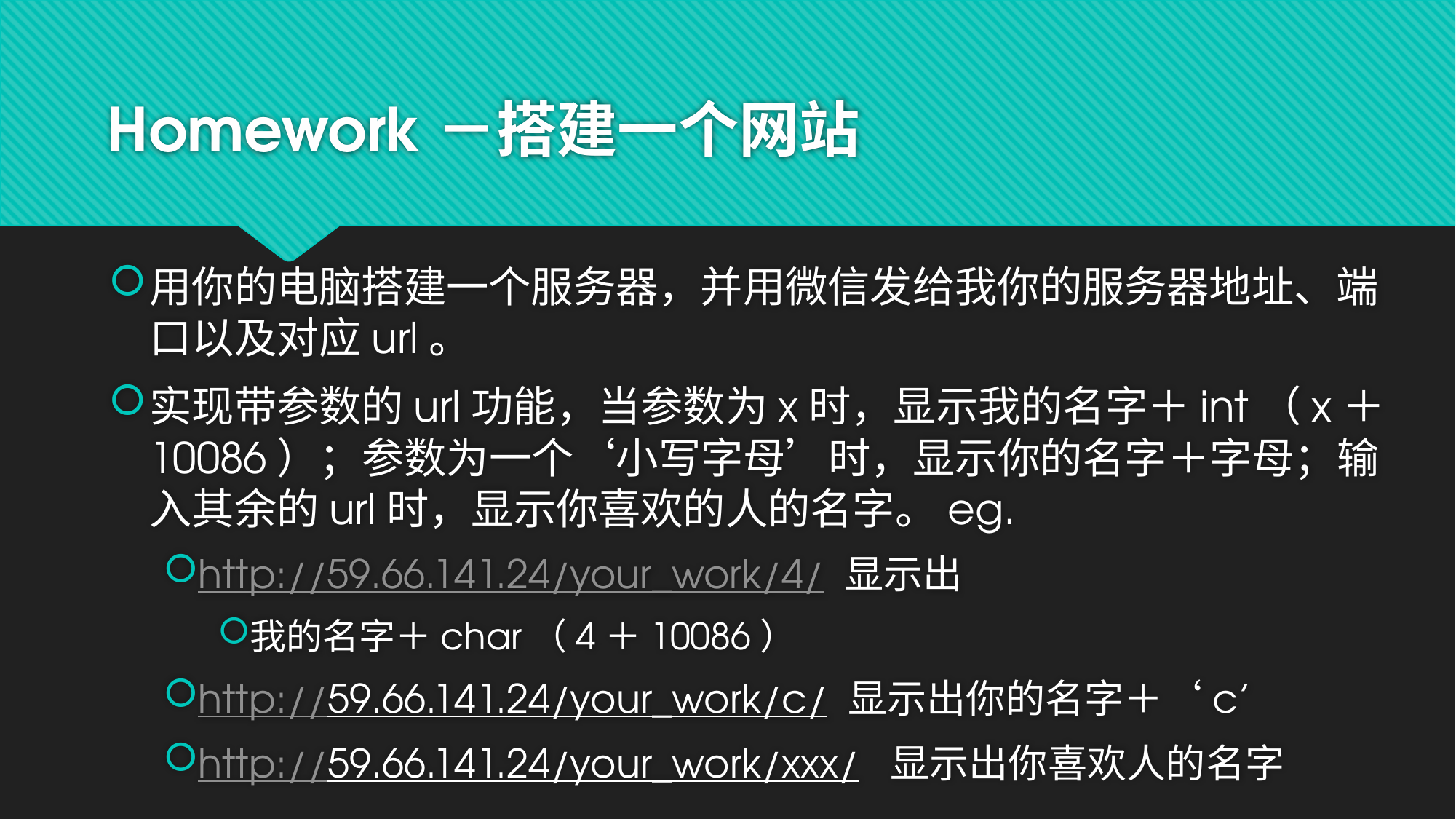

# Homework－搭建一个网站
用你的电脑搭建一个服务器，并用微信发给我你的服务器地址、端口以及对应url。
实现带参数的url功能，当参数为x时，显示我的名字＋int（x＋10086）；参数为一个‘小写字母’时，显示你的名字＋字母；输入其余的url时，显示你喜欢的人的名字。eg.
http://59.66.141.24/your_work/4/ 显示出
我的名字＋char（4＋10086）
http://59.66.141.24/your_work/c/ 显示出你的名字＋‘c’
http://59.66.141.24/your_work/xxx/  显示出你喜欢人的名字